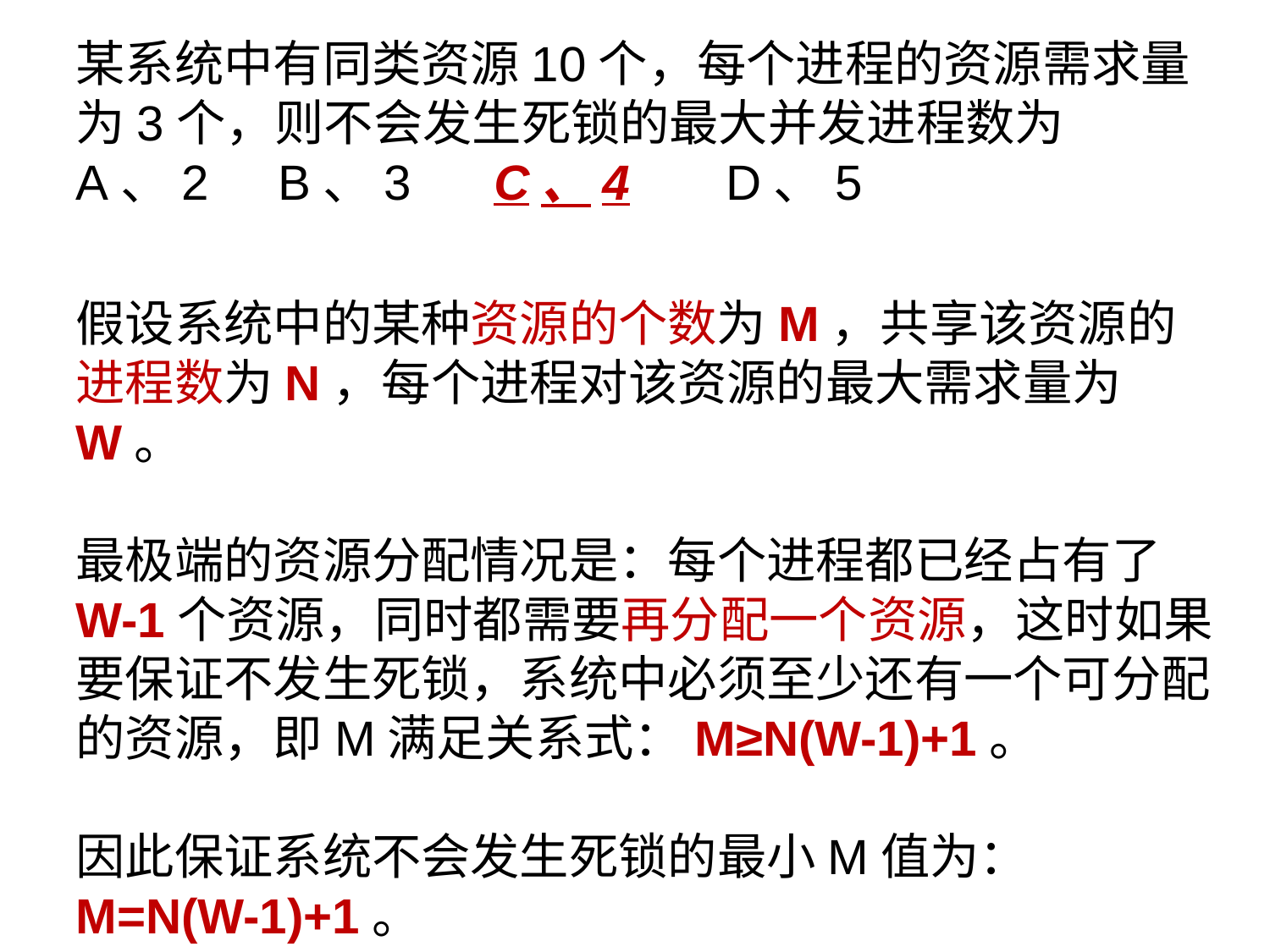

某系统中有同类资源10个，每个进程的资源需求量为3个，则不会发生死锁的最大并发进程数为
A、2     B、3      C、4       D、5
假设系统中的某种资源的个数为M，共享该资源的进程数为N，每个进程对该资源的最大需求量为W。

最极端的资源分配情况是：每个进程都已经占有了W-1个资源，同时都需要再分配一个资源，这时如果要保证不发生死锁，系统中必须至少还有一个可分配的资源，即M满足关系式：M≥N(W-1)+1。

因此保证系统不会发生死锁的最小M值为：M=N(W-1)+1。